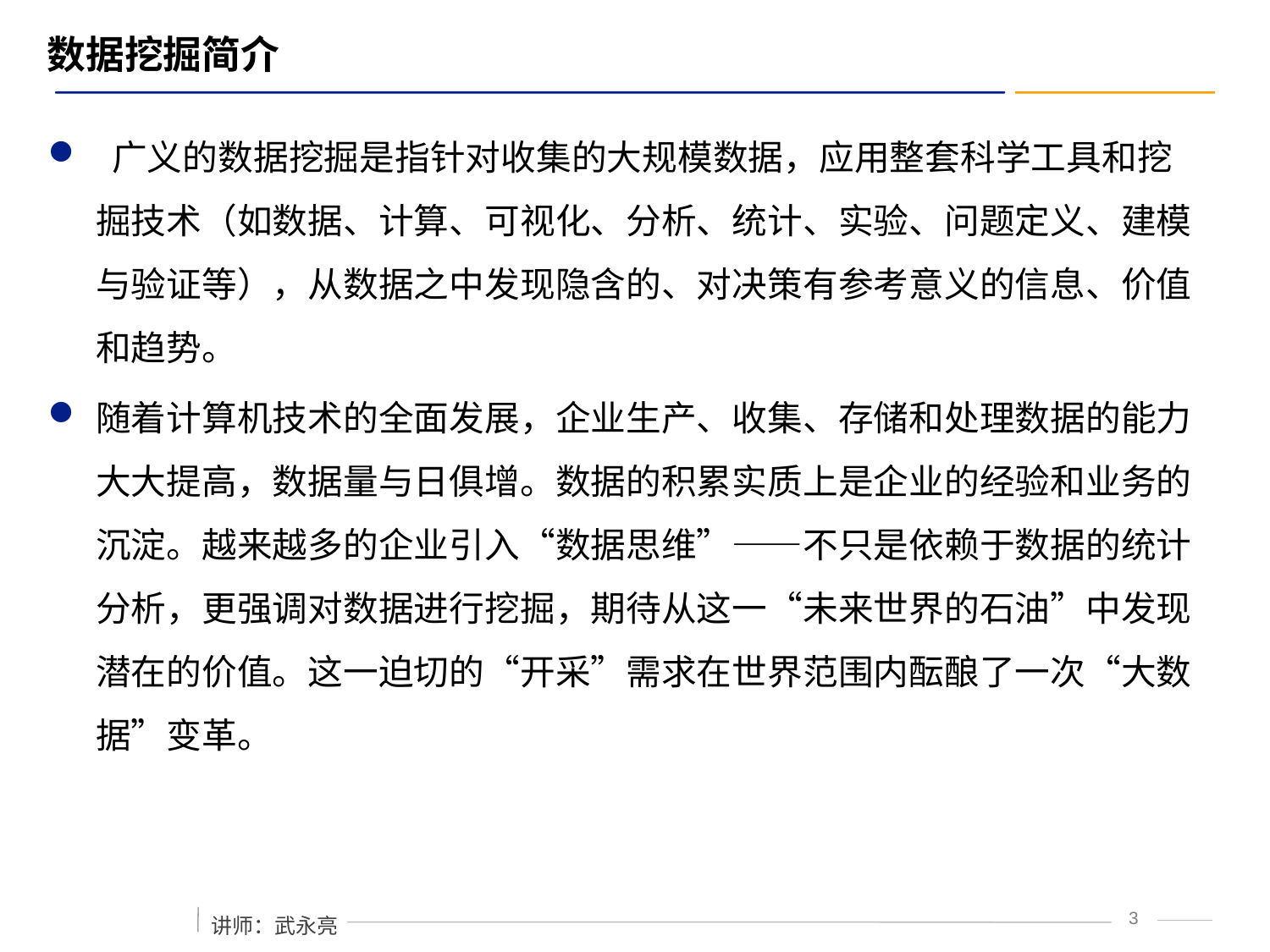

# 数据挖掘简介
 广义的数据挖掘是指针对收集的大规模数据，应用整套科学工具和挖掘技术（如数据、计算、可视化、分析、统计、实验、问题定义、建模与验证等），从数据之中发现隐含的、对决策有参考意义的信息、价值和趋势。
随着计算机技术的全面发展，企业生产、收集、存储和处理数据的能力大大提高，数据量与日俱增。数据的积累实质上是企业的经验和业务的沉淀。越来越多的企业引入“数据思维”——不只是依赖于数据的统计分析，更强调对数据进行挖掘，期待从这一“未来世界的石油”中发现潜在的价值。这一迫切的“开采”需求在世界范围内酝酿了一次“大数据”变革。